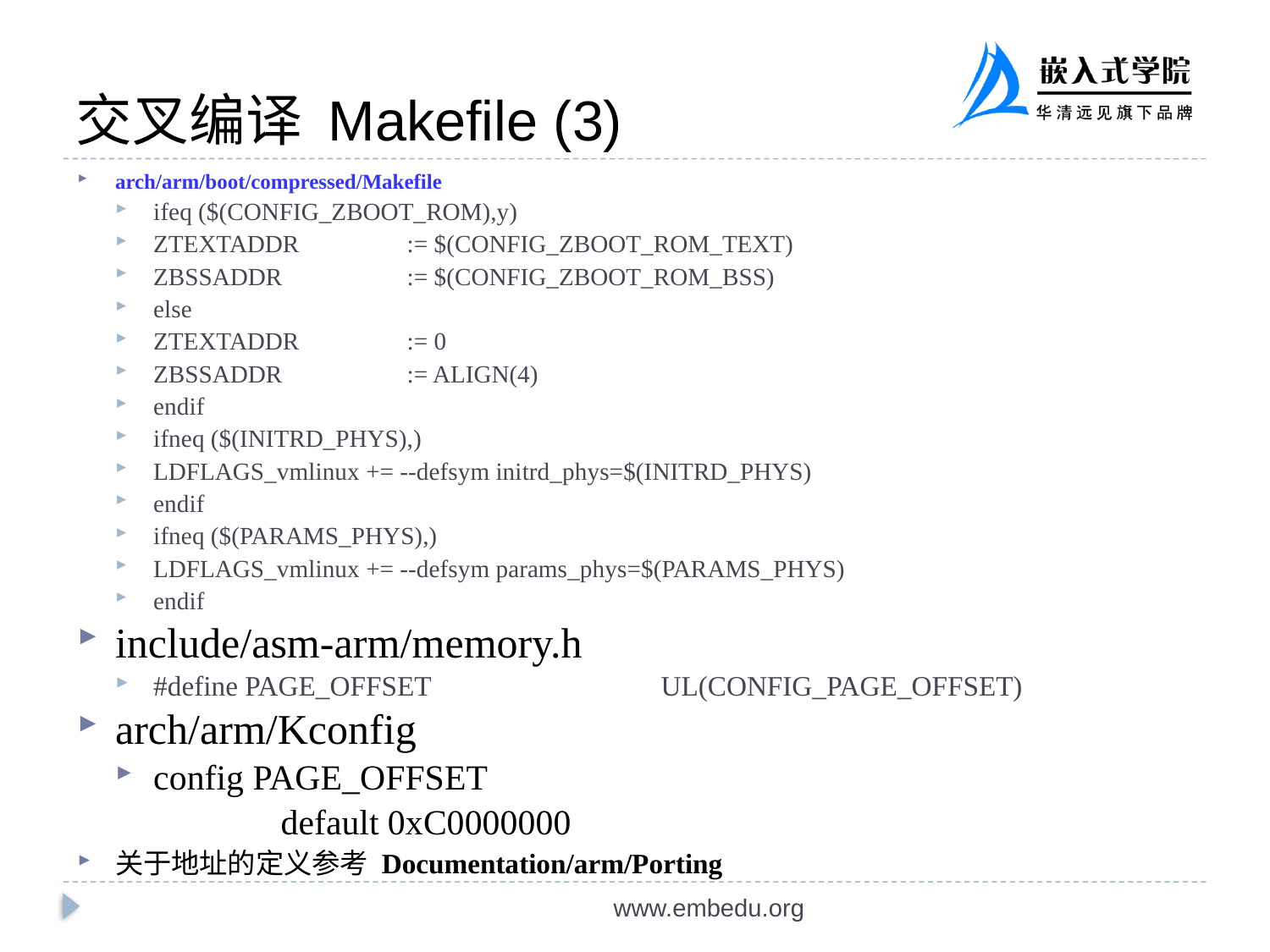

# 交叉编译 Makefile (3)‏
arch/arm/boot/compressed/Makefile
ifeq ($(CONFIG_ZBOOT_ROM),y)‏
ZTEXTADDR	:= $(CONFIG_ZBOOT_ROM_TEXT)‏
ZBSSADDR	:= $(CONFIG_ZBOOT_ROM_BSS)‏
else
ZTEXTADDR	:= 0
ZBSSADDR	:= ALIGN(4)‏
endif
ifneq ($(INITRD_PHYS),)‏
LDFLAGS_vmlinux += --defsym initrd_phys=$(INITRD_PHYS)‏
endif
ifneq ($(PARAMS_PHYS),)‏
LDFLAGS_vmlinux += --defsym params_phys=$(PARAMS_PHYS)‏
endif
include/asm-arm/memory.h
#define PAGE_OFFSET		UL(CONFIG_PAGE_OFFSET)‏
arch/arm/Kconfig
config PAGE_OFFSET
	default 0xC0000000
关于地址的定义参考 Documentation/arm/Porting
www.embedu.org